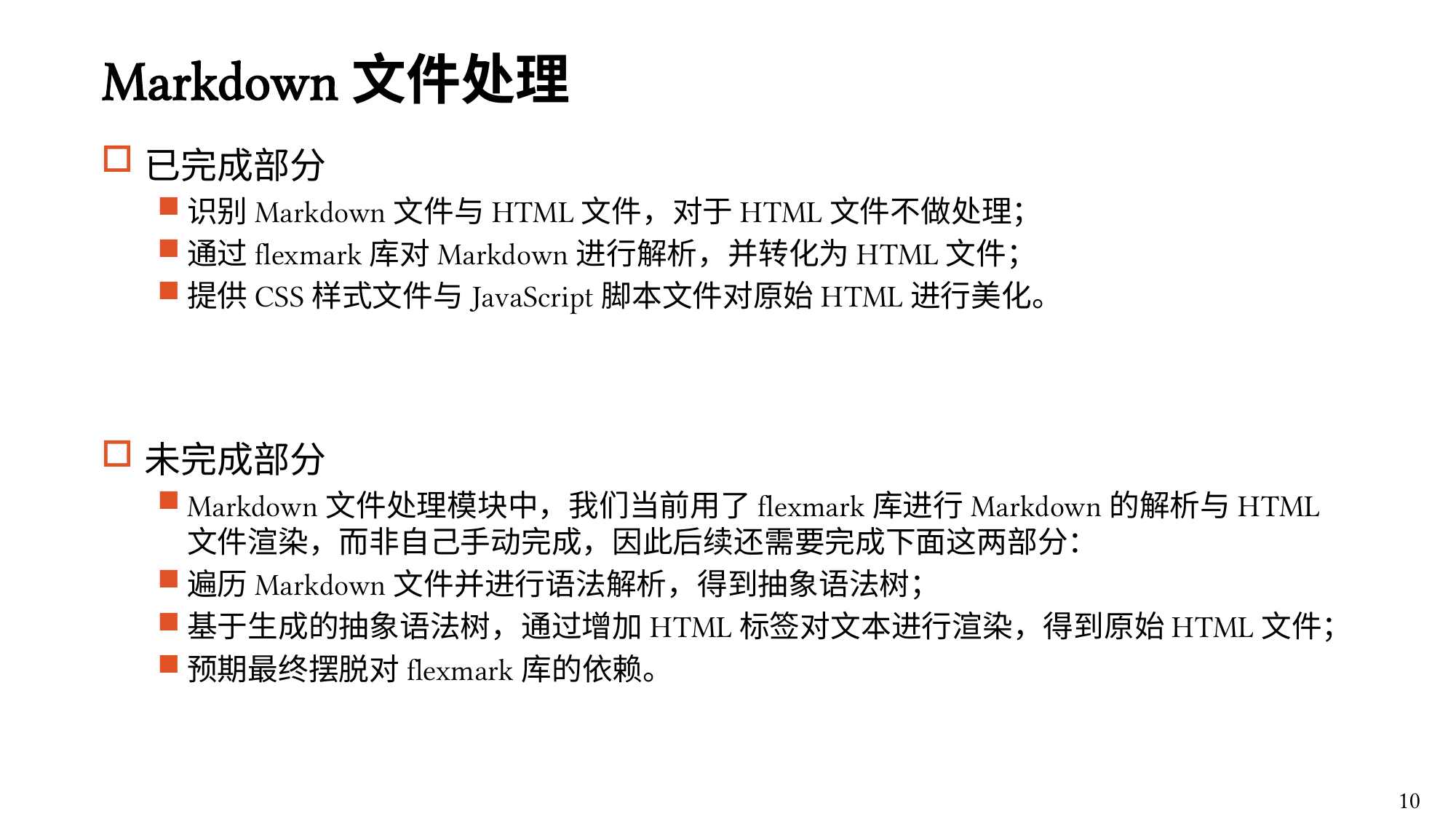

# Markdown文件处理
已完成部分
识别Markdown文件与HTML文件，对于HTML文件不做处理；
通过flexmark库对Markdown进行解析，并转化为HTML文件；
提供CSS样式文件与JavaScript脚本文件对原始HTML进行美化。

未完成部分
Markdown文件处理模块中，我们当前用了flexmark库进行Markdown的解析与HTML文件渲染，而非自己手动完成，因此后续还需要完成下面这两部分：
遍历Markdown文件并进行语法解析，得到抽象语法树；
基于生成的抽象语法树，通过增加HTML标签对文本进行渲染，得到原始HTML文件；
预期最终摆脱对flexmark库的依赖。

10